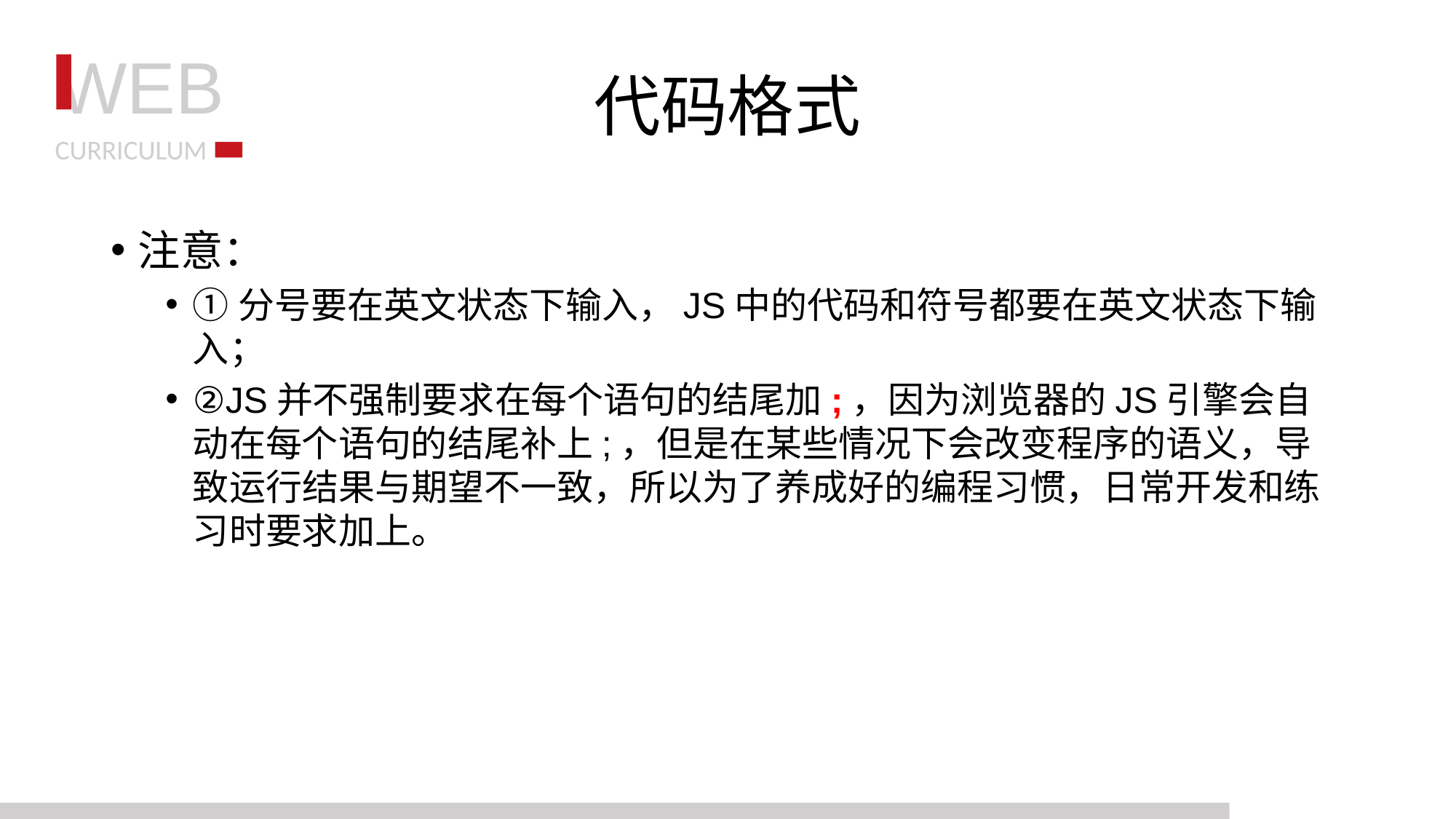

# 代码格式
注意：
①分号要在英文状态下输入，JS中的代码和符号都要在英文状态下输入；
②JS并不强制要求在每个语句的结尾加;，因为浏览器的JS引擎会自动在每个语句的结尾补上;，但是在某些情况下会改变程序的语义，导致运行结果与期望不一致，所以为了养成好的编程习惯，日常开发和练习时要求加上。